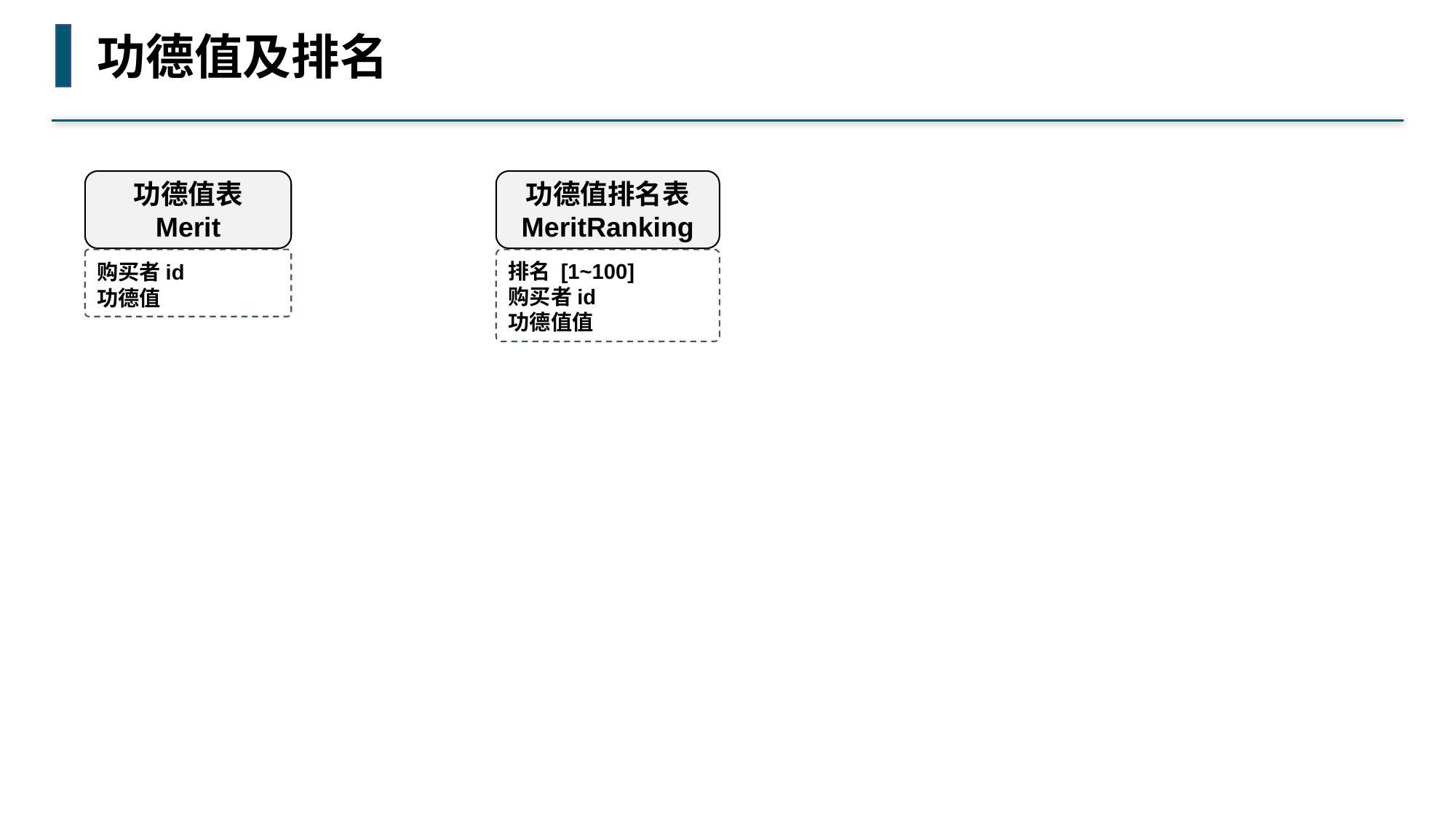

功德值及排名

功德值表
Merit
功德值排名表
MeritRanking
购买者id
功德值

排名 [1~100]
购买者id
功德值值